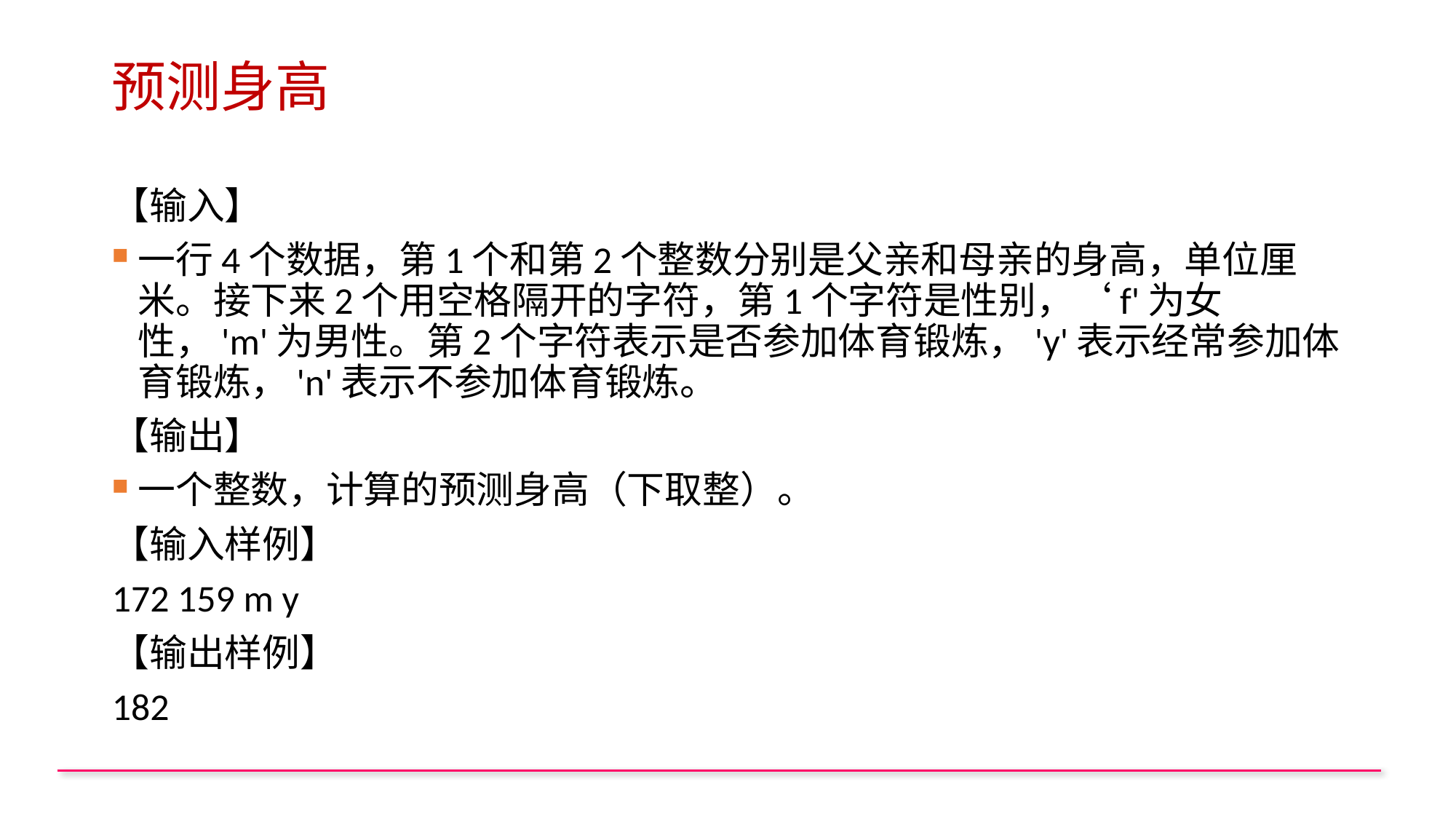

# 预测身高
【输入】
一行4个数据，第1个和第2个整数分别是父亲和母亲的身高，单位厘米。接下来2个用空格隔开的字符，第1个字符是性别，‘f'为女性，'m'为男性。第2个字符表示是否参加体育锻炼，'y'表示经常参加体育锻炼，'n'表示不参加体育锻炼。
【输出】
一个整数，计算的预测身高（下取整）。
【输入样例】
172 159 m y
【输出样例】
182